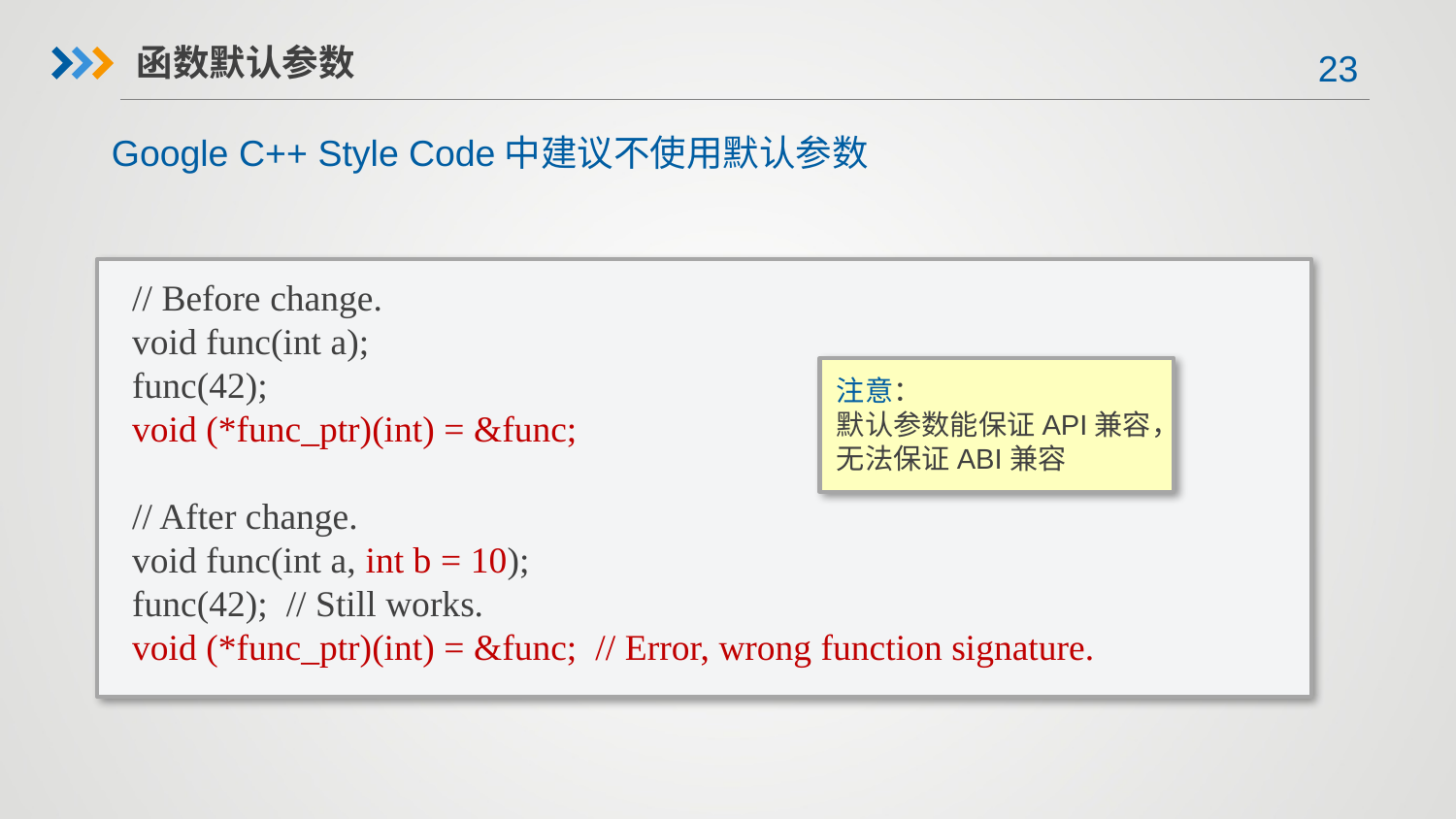

函数默认参数
Google C++ Style Code中建议不使用默认参数

// Before change.
void func(int a);
func(42);
void (*func_ptr)(int) = &func;

// After change.
void func(int a, int b = 10);
func(42);  // Still works.
void (*func_ptr)(int) = &func;  // Error, wrong function signature.

注意：
默认参数能保证API兼容，无法保证ABI兼容